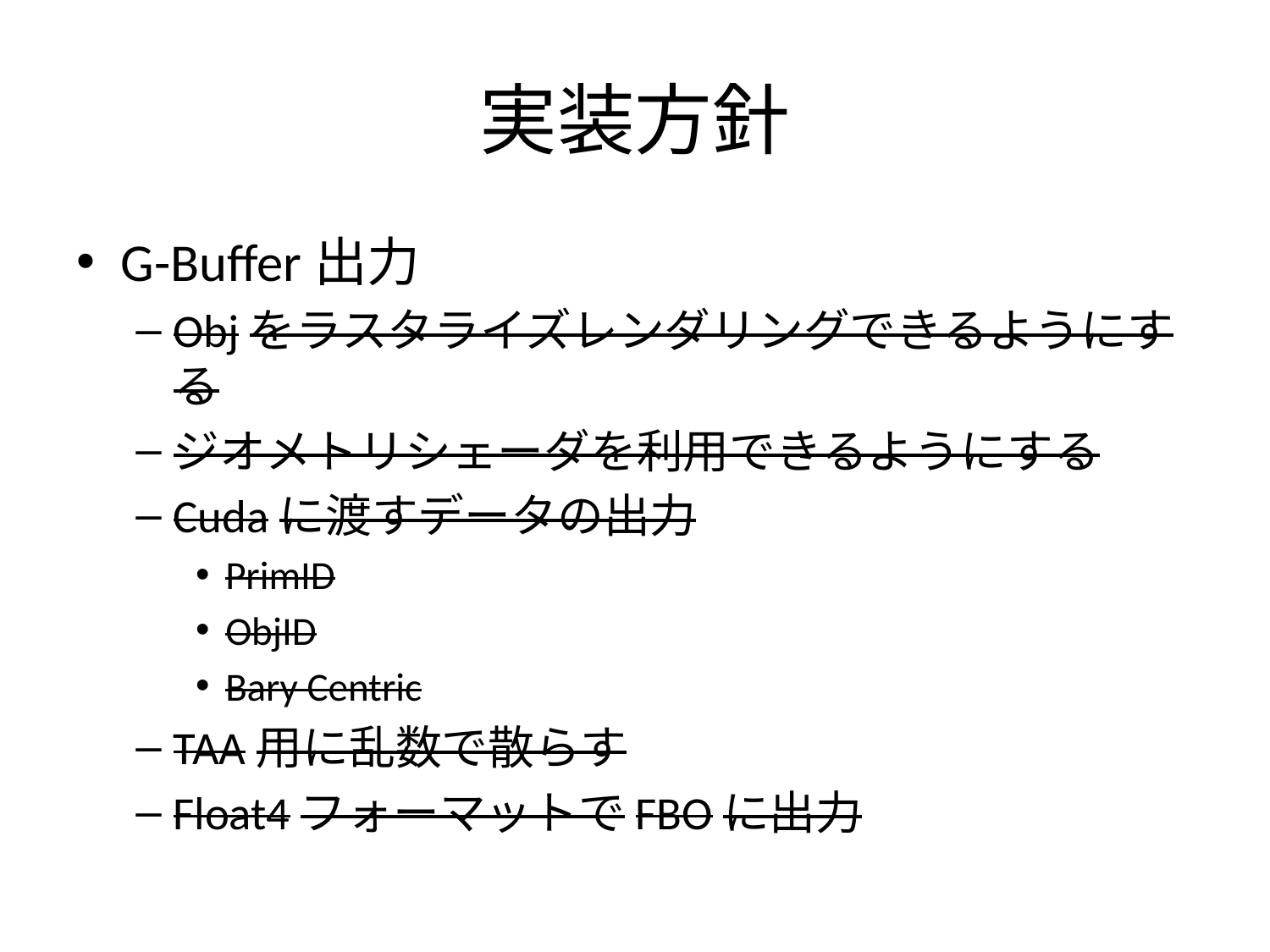

# 実装方針
G-Buffer出力
Objをラスタライズレンダリングできるようにする
ジオメトリシェーダを利用できるようにする
Cudaに渡すデータの出力
PrimID
ObjID
Bary Centric
TAA用に乱数で散らす
Float4フォーマットでFBOに出力